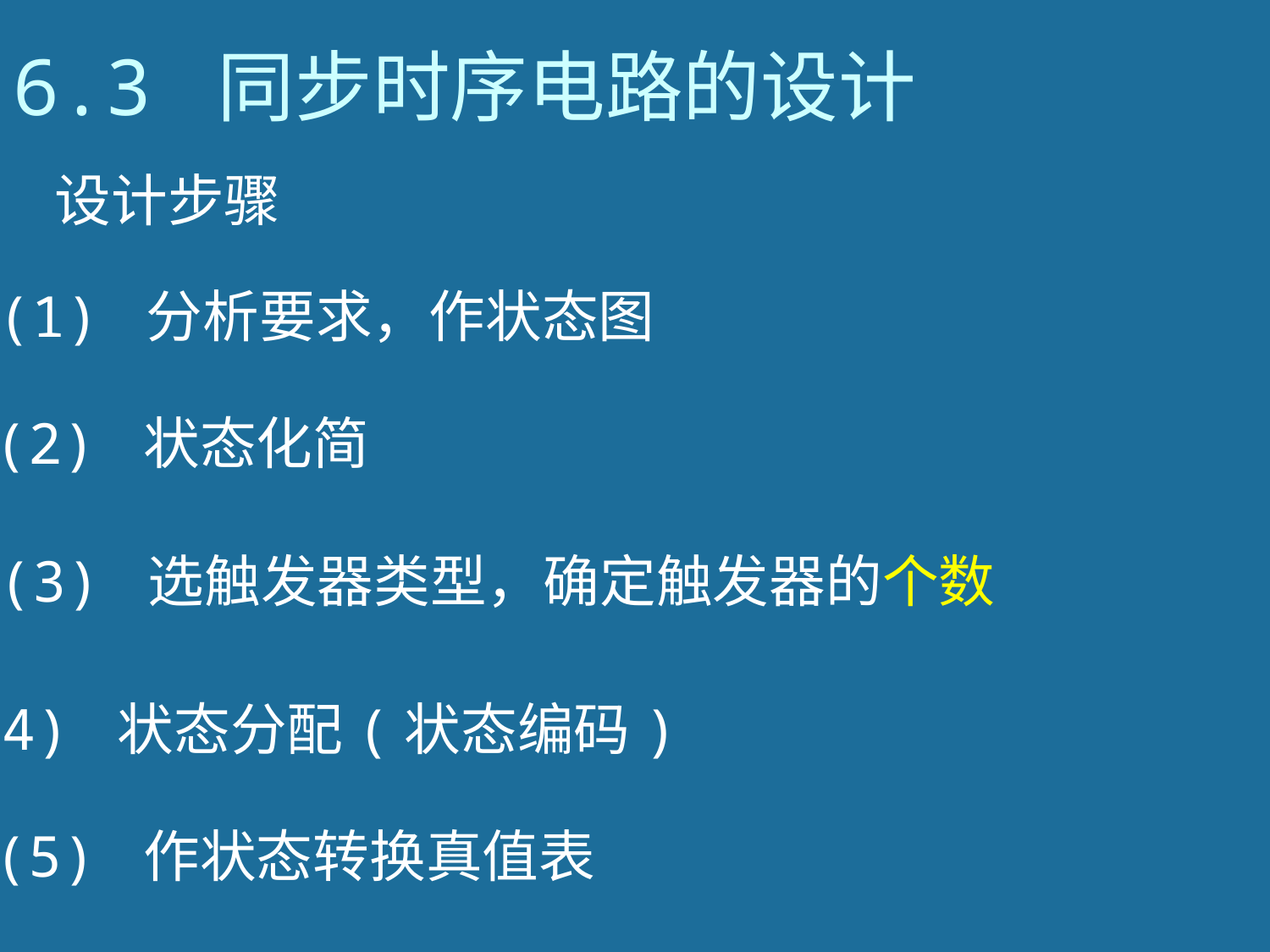

# 6.3 同步时序电路的设计

设计步骤
(1) 分析要求，作状态图
(2) 状态化简
(3) 选触发器类型，确定触发器的个数
(4) 状态分配(状态编码)
(5) 作状态转换真值表
41